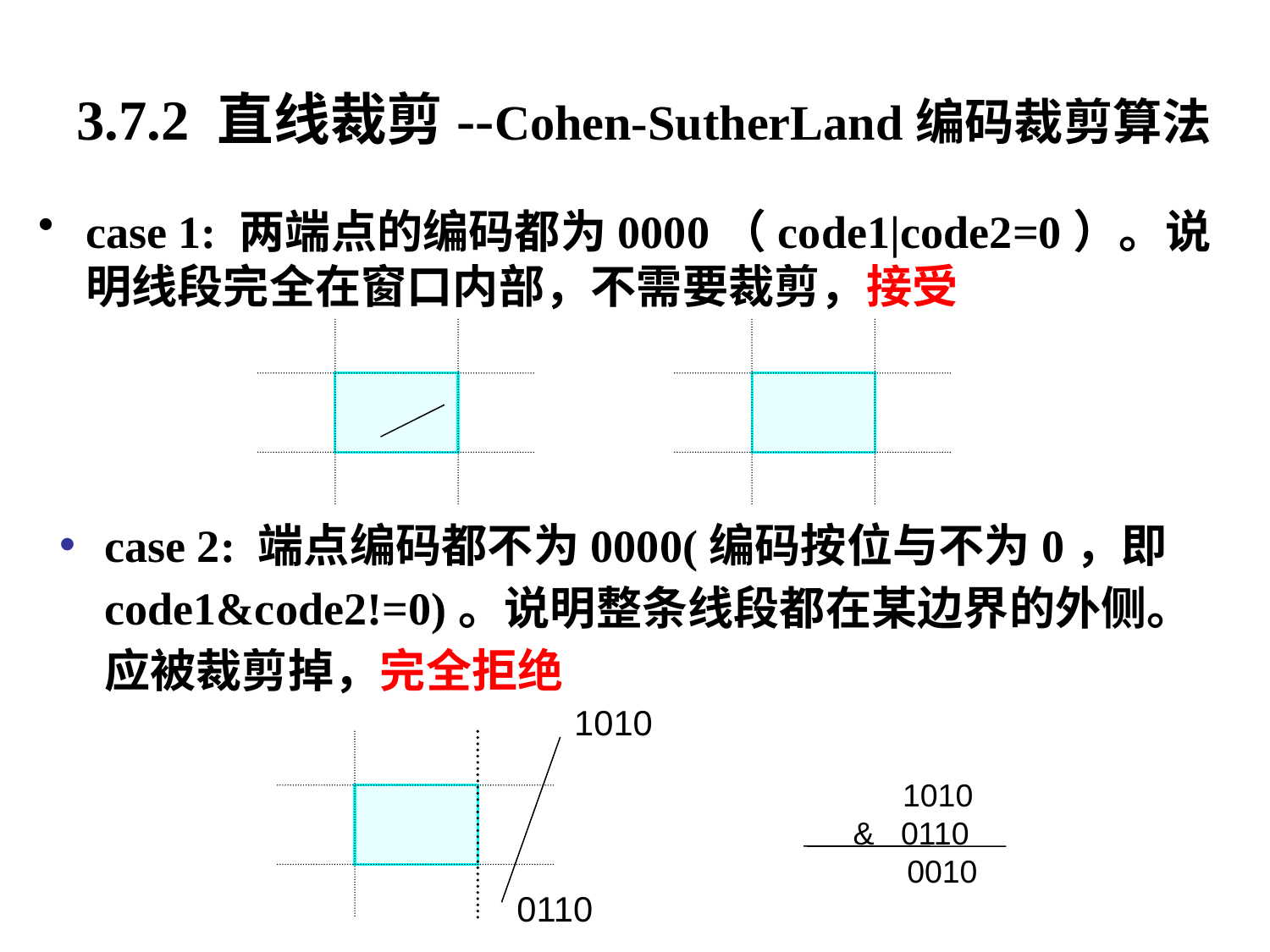

# 3.7.2 直线裁剪--Cohen-SutherLand编码裁剪算法
case 1: 两端点的编码都为0000（code1|code2=0）。说明线段完全在窗口内部，不需要裁剪，接受

case 2: 端点编码都不为0000(编码按位与不为0，即code1&code2!=0)。说明整条线段都在某边界的外侧。应被裁剪掉，完全拒绝
1010

0110
      1010
&   0110
      0010